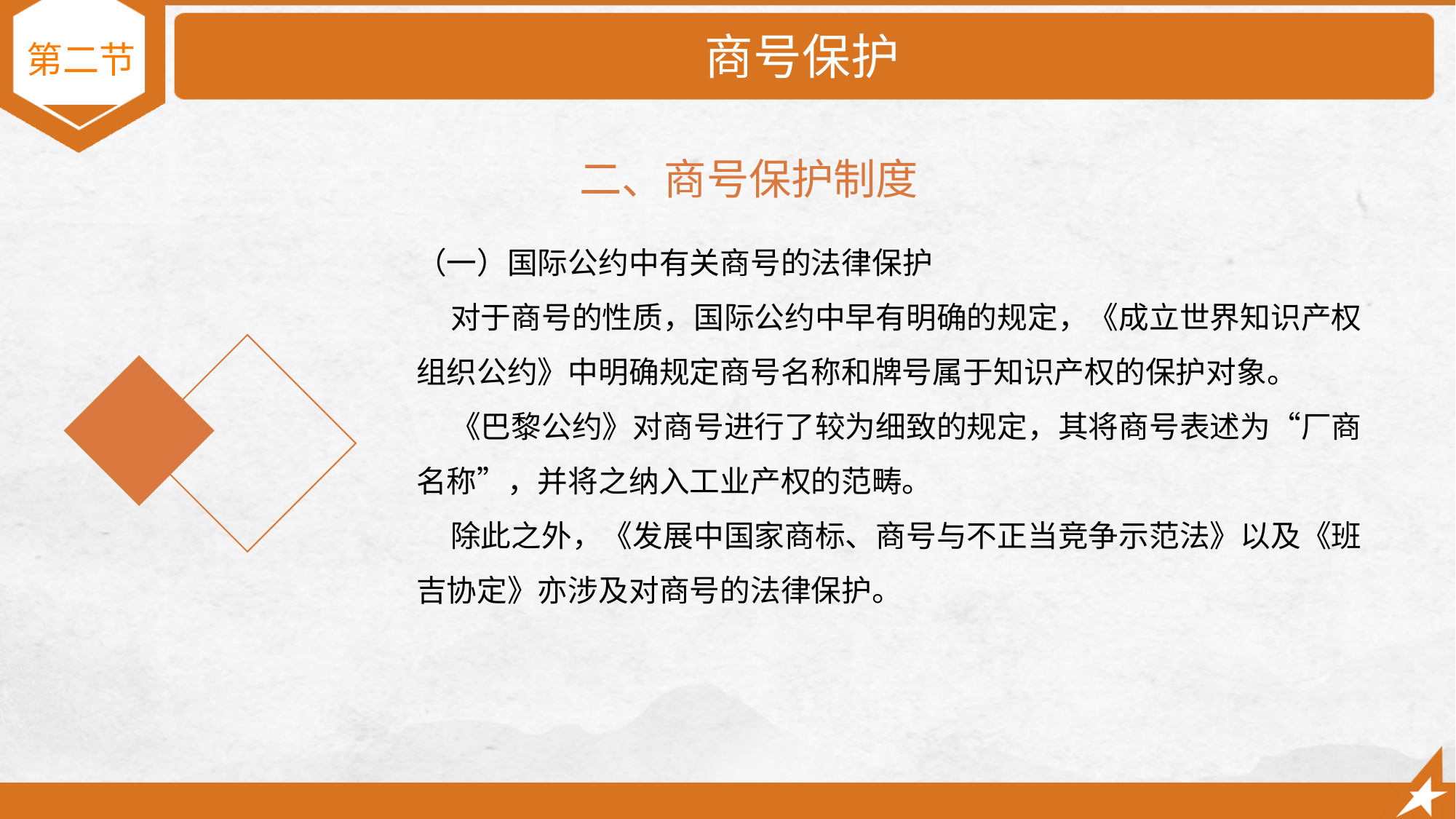

# 商号保护
第二节
二、商号保护制度
（一）国际公约中有关商号的法律保护
    对于商号的性质，国际公约中早有明确的规定，《成立世界知识产权组织公约》中明确规定商号名称和牌号属于知识产权的保护对象。
    《巴黎公约》对商号进行了较为细致的规定，其将商号表述为“厂商名称”，并将之纳入工业产权的范畴。
    除此之外，《发展中国家商标、商号与不正当竞争示范法》以及《班吉协定》亦涉及对商号的法律保护。